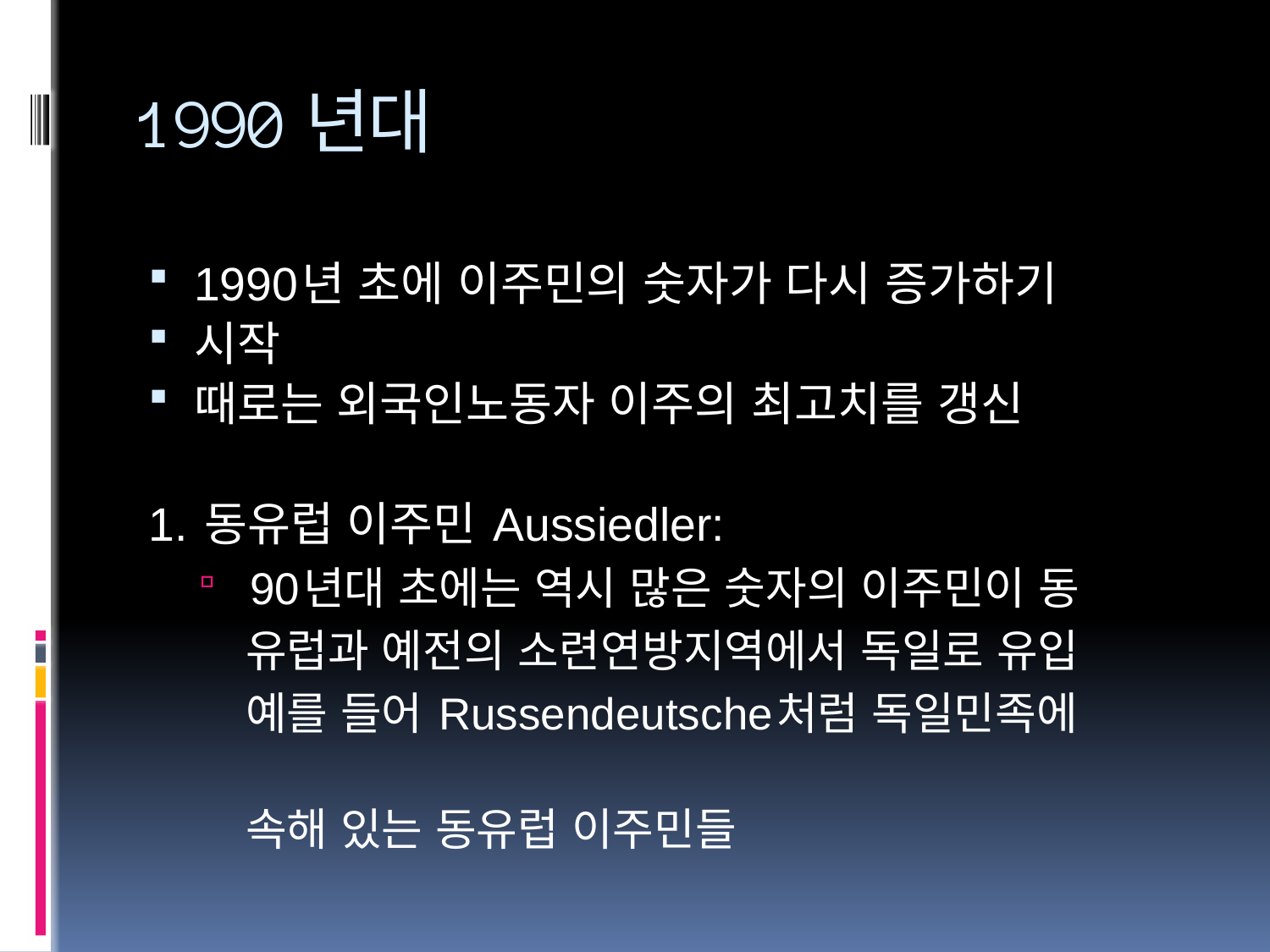

# 1990년대
1990년 초에 이주민의 숫자가 다시 증가하기
시작
때로는 외국인노동자 이주의 최고치를 갱신

1. 동유럽 이주민 Aussiedler:
 90년대 초에는 역시 많은 숫자의 이주민이 동
    유럽과 예전의 소련연방지역에서 독일로 유입
    예를 들어 Russendeutsche처럼 독일민족에
    속해 있는 동유럽 이주민들